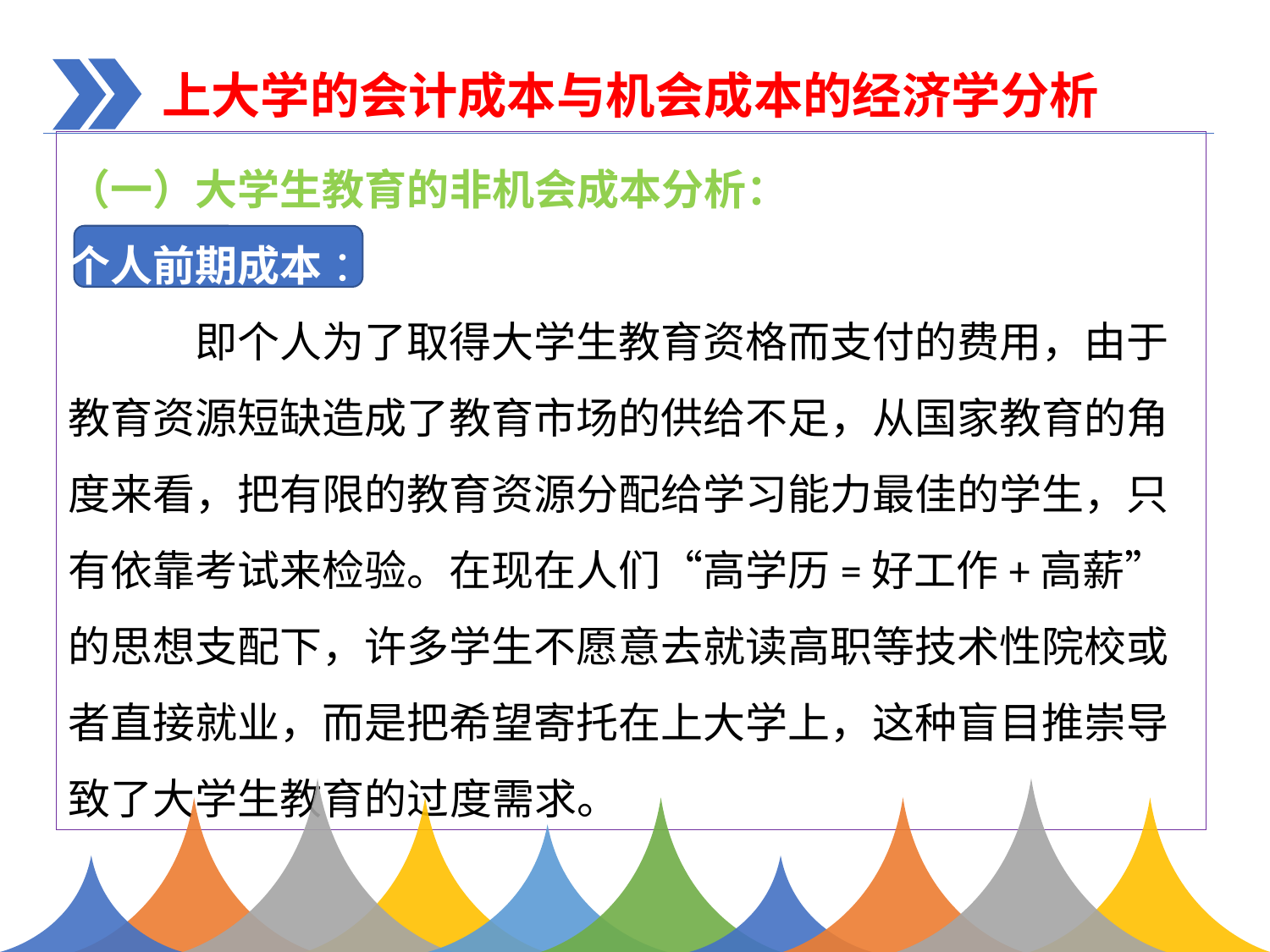

上大学的会计成本与机会成本的经济学分析
（一）大学生教育的非机会成本分析：
个人前期成本 ：
	即个人为了取得大学生教育资格而支付的费用，由于教育资源短缺造成了教育市场的供给不足，从国家教育的角度来看，把有限的教育资源分配给学习能力最佳的学生，只有依靠考试来检验。在现在人们“高学历=好工作+高薪”的思想支配下，许多学生不愿意去就读高职等技术性院校或者直接就业，而是把希望寄托在上大学上，这种盲目推崇导致了大学生教育的过度需求。